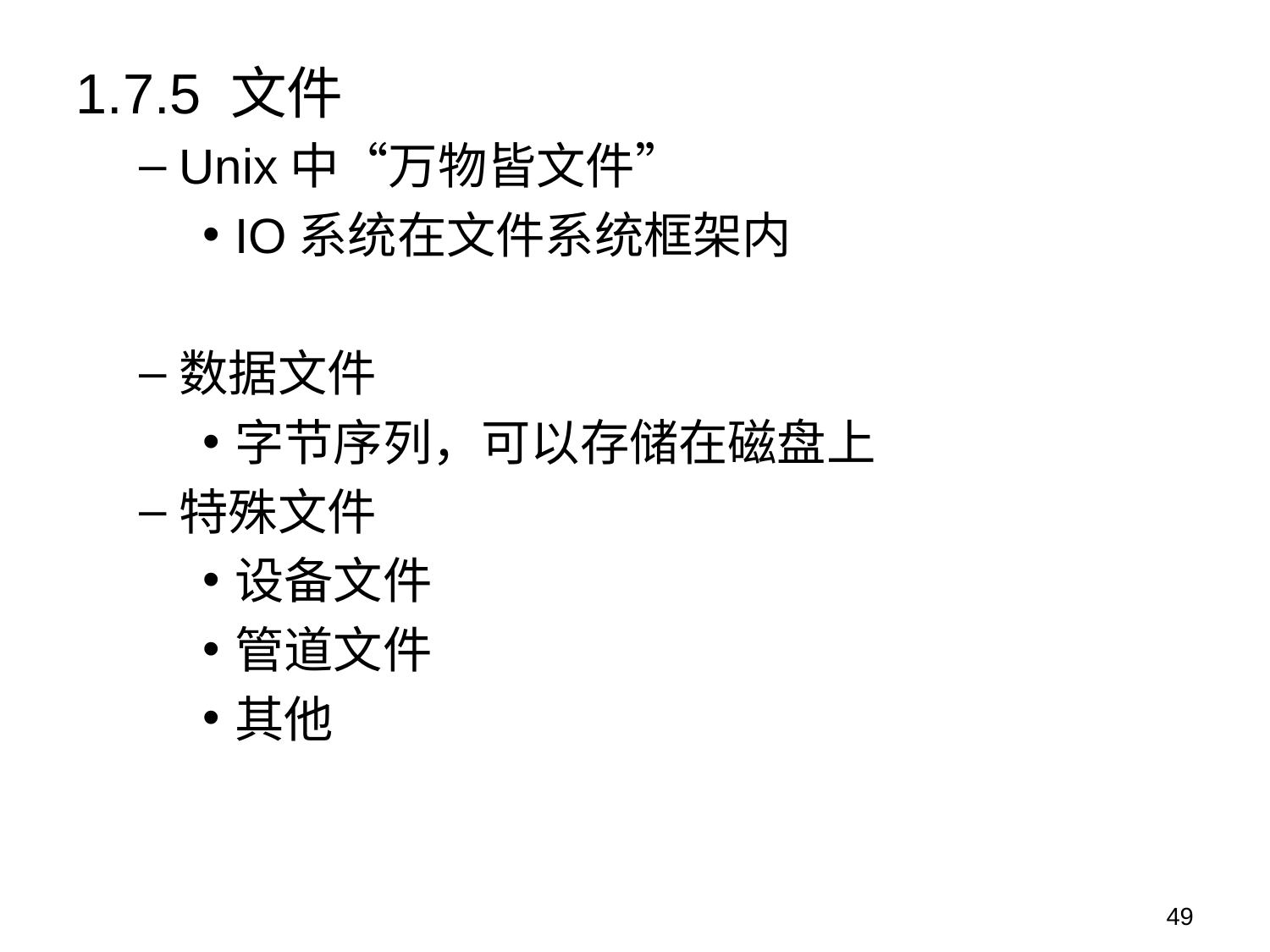

1.7.5 文件
Unix中“万物皆文件”
IO系统在文件系统框架内

数据文件
字节序列，可以存储在磁盘上
特殊文件
设备文件
管道文件
其他

49